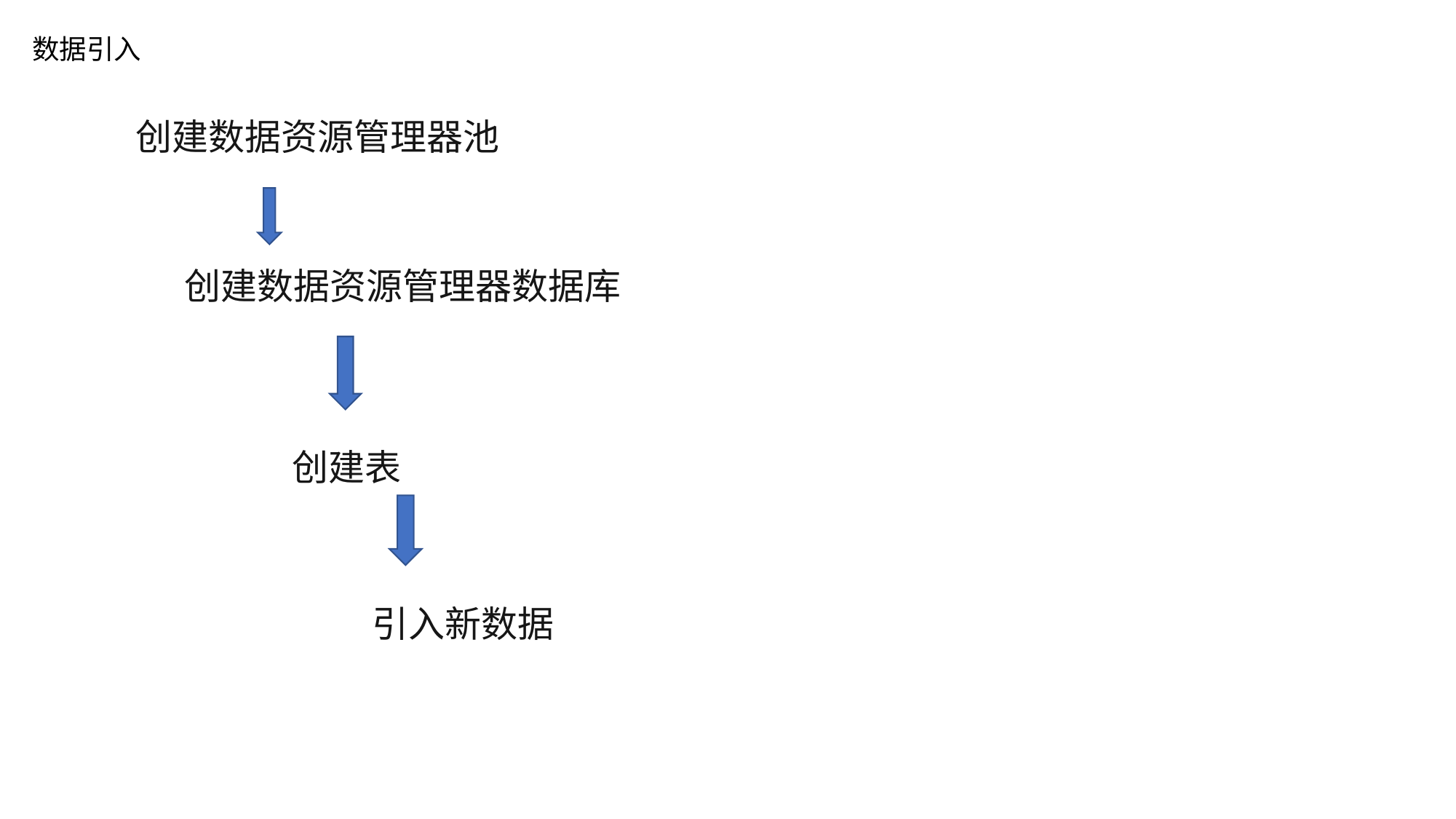

数据引入
创建数据资源管理器池

创建数据资源管理器数据库

创建表

引入新数据